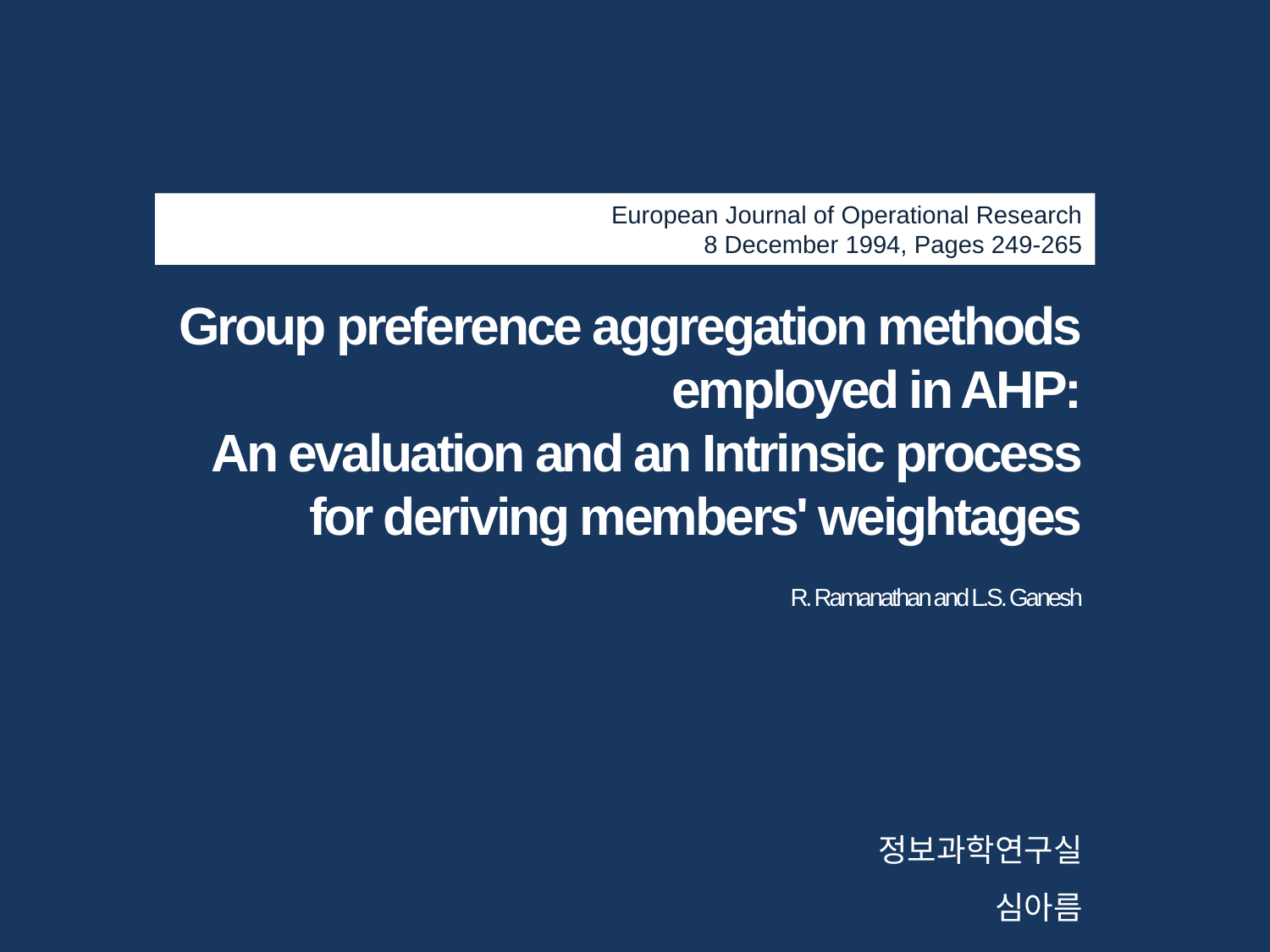

European Journal of Operational Research
8 December 1994, Pages 249-265
Group preference aggregation methods
employed in AHP:
An evaluation and an Intrinsic process
for deriving members' weightages
R. Ramanathan and L.S. Ganesh
정보과학연구실
심아름